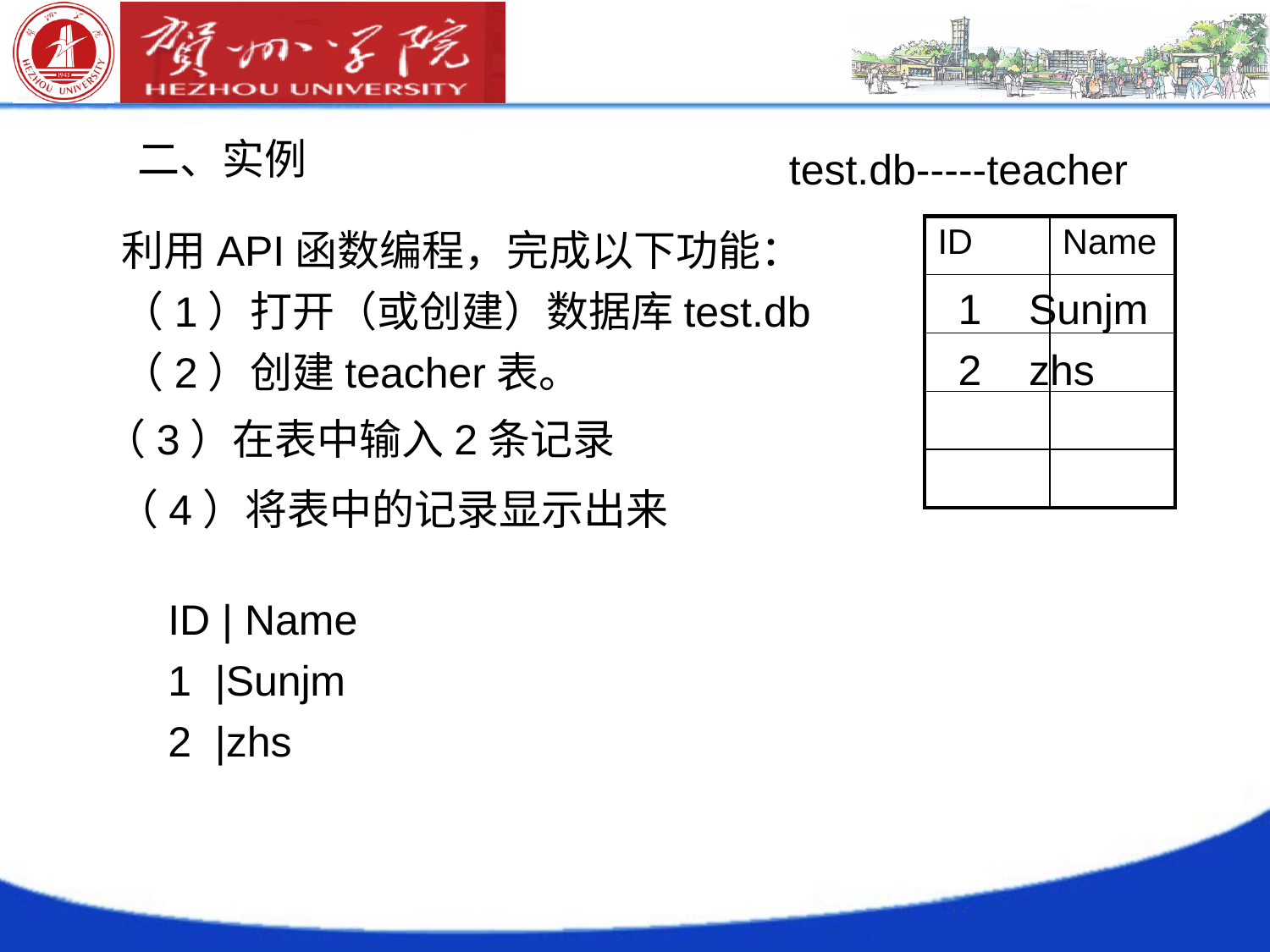

二、实例
test.db-----teacher
利用API函数编程，完成以下功能：
（1）打开（或创建）数据库test.db
（2）创建teacher表。
| ID | Name |
| --- | --- |
|  |  |
|  |  |
|  |  |
|  |  |
1    Sunjm
2    zhs
（3）在表中输入2条记录
（4）将表中的记录显示出来
ID | Name
1  |Sunjm
2  |zhs